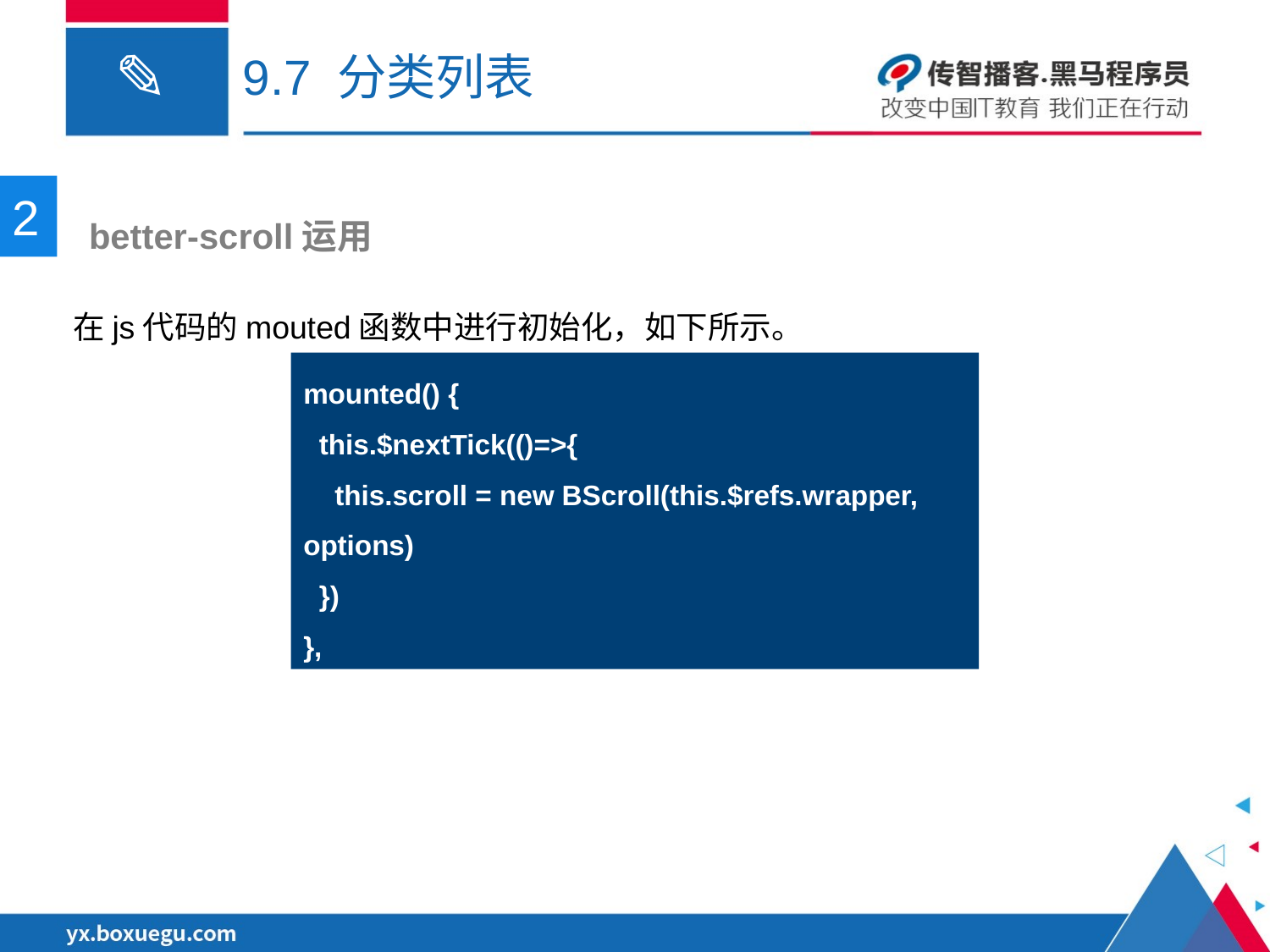

# 9.7 分类列表

2
  better-scroll运用
在js代码的mouted函数中进行初始化，如下所示。
mounted() {
  this.$nextTick(()=>{
    this.scroll = new BScroll(this.$refs.wrapper, options)
  })
},